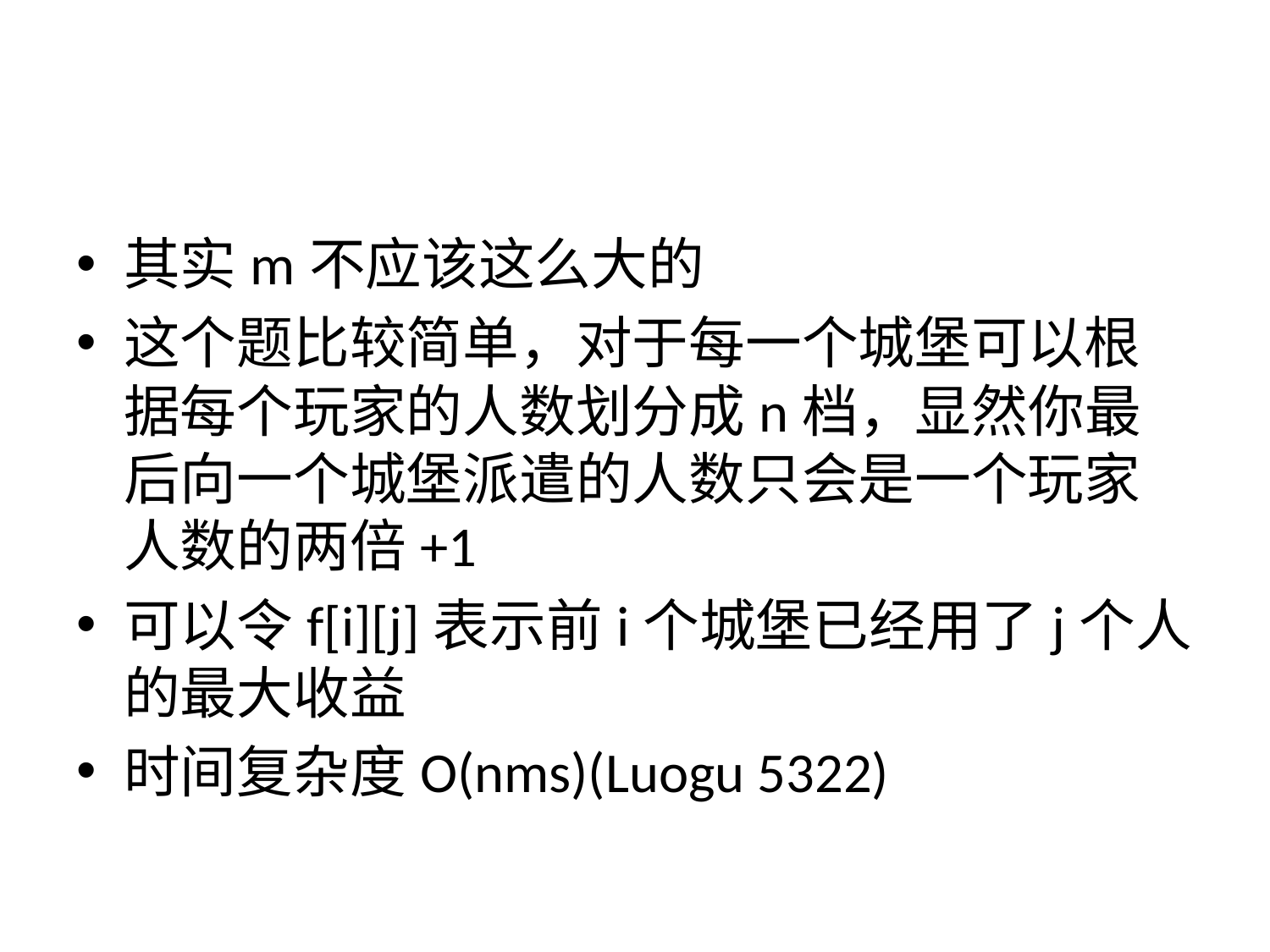

#
其实m不应该这么大的
这个题比较简单，对于每一个城堡可以根据每个玩家的人数划分成n档，显然你最后向一个城堡派遣的人数只会是一个玩家人数的两倍+1
可以令f[i][j]表示前i个城堡已经用了j个人的最大收益
时间复杂度O(nms)(Luogu 5322)